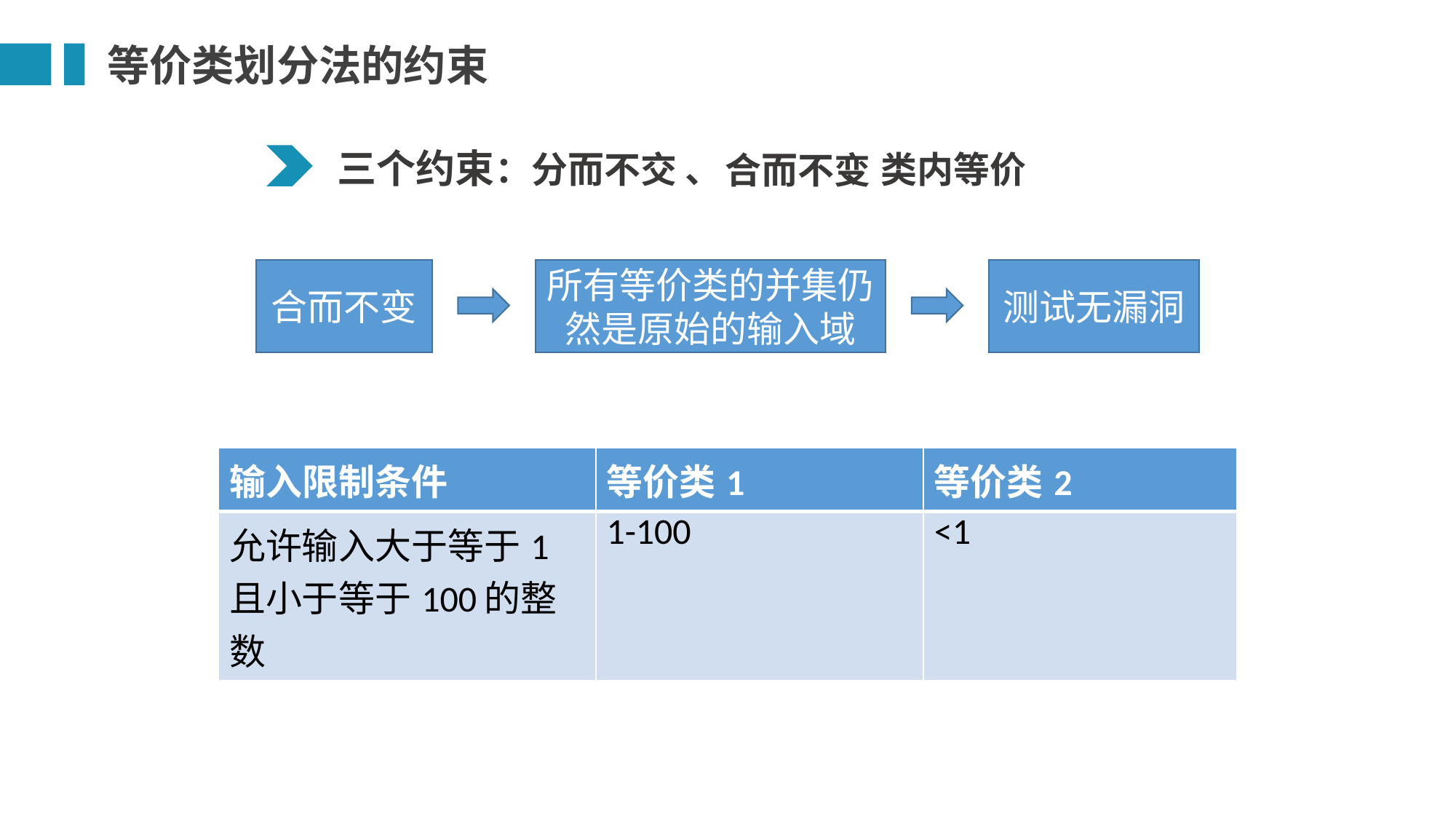

等价类划分法的约束

三个约束：分而不交 、               、类内等价

合而不变
合而不变
所有等价类的并集仍然是原始的输入域
测试无漏洞

| 输入限制条件 | 等价类1 | 等价类2 |
| --- | --- | --- |
| 允许输入大于等于1且小于等于100的整数 | 1-100 | <1 |
18